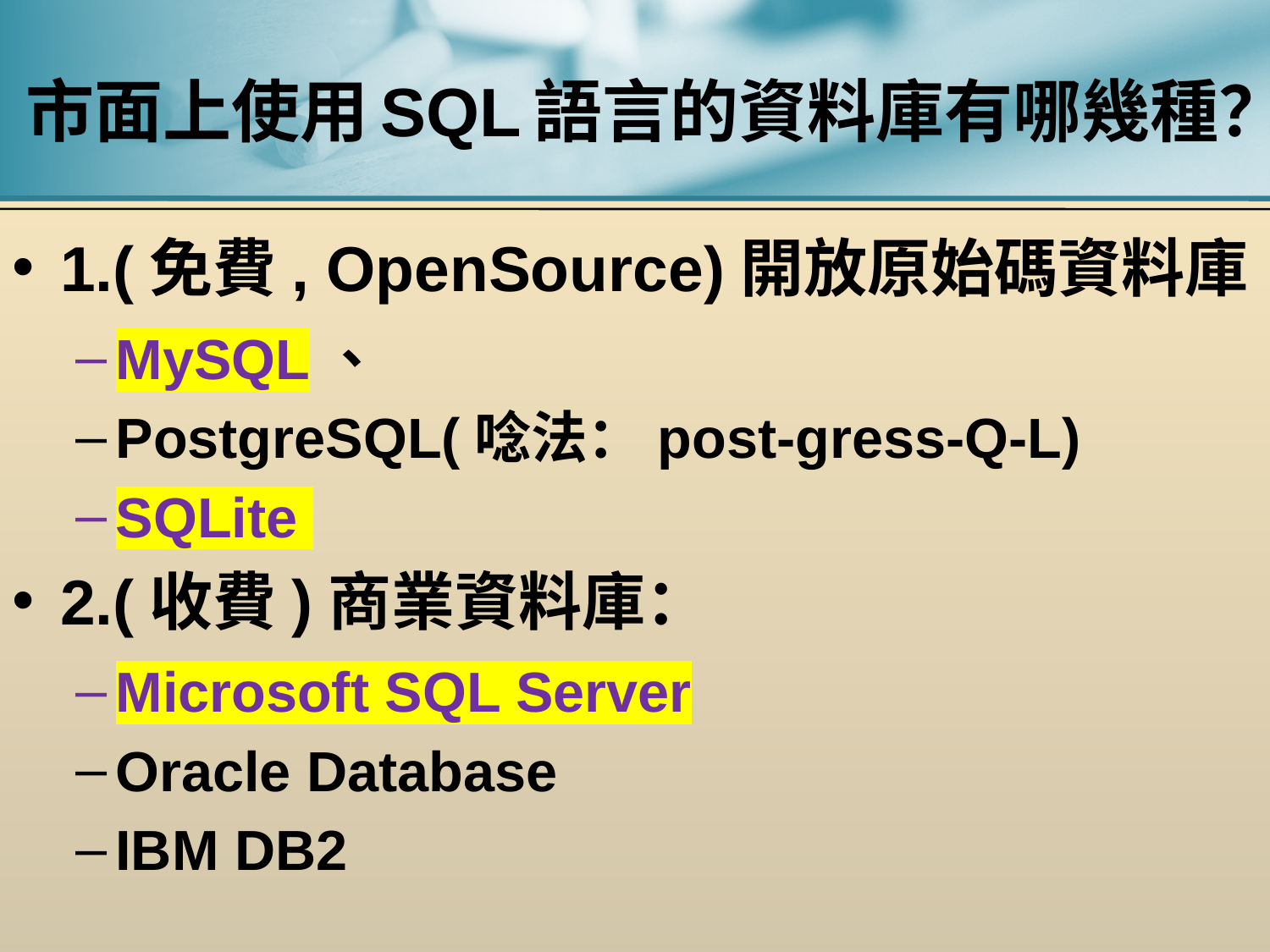

# 市面上使用SQL語言的資料庫有哪幾種？
1.(免費, OpenSource)開放原始碼資料庫
MySQL、
PostgreSQL(唸法：post-gress-Q-L)
SQLite
2.(收費)商業資料庫：
Microsoft SQL Server
Oracle Database
IBM DB2